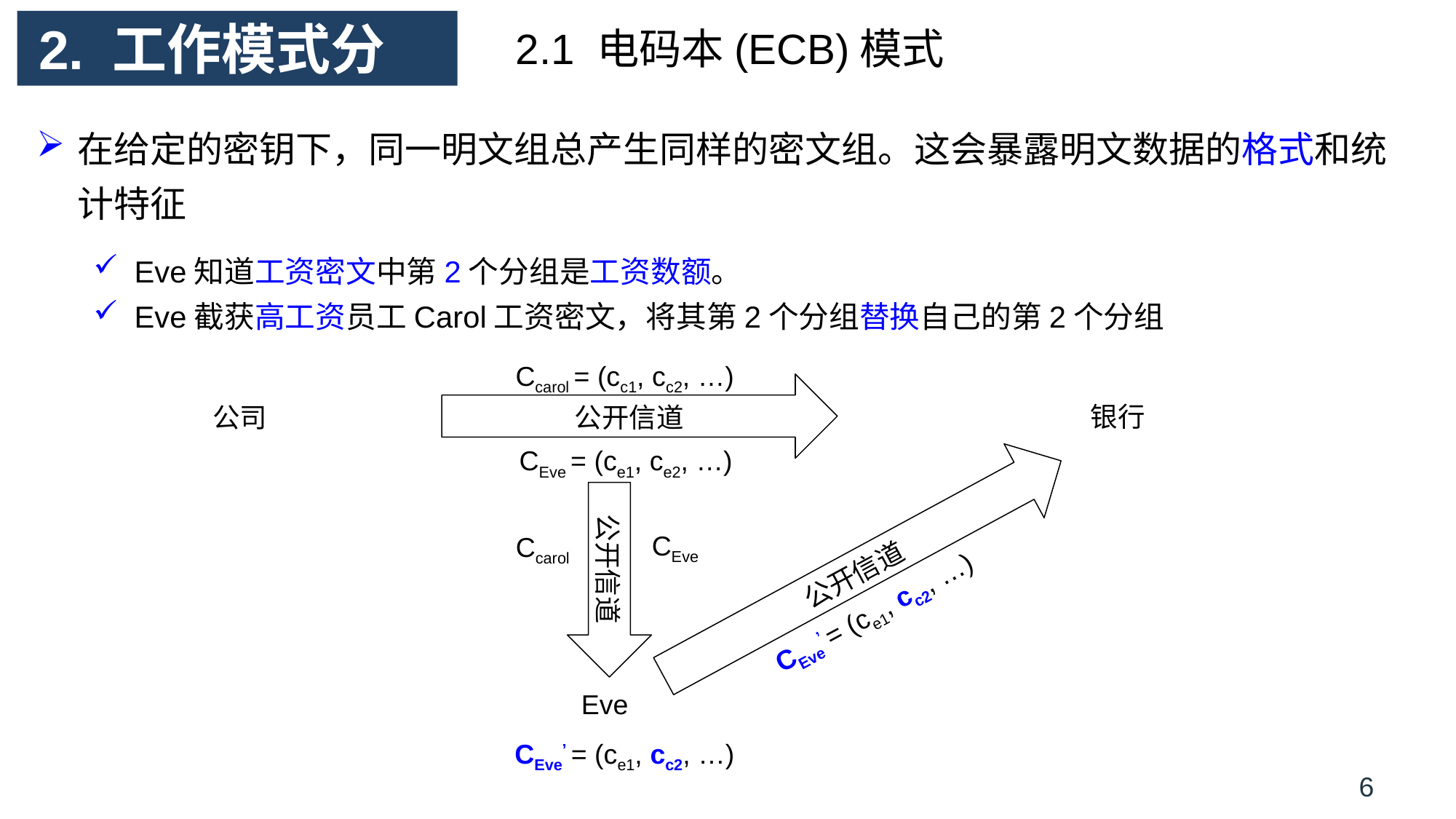

# 2. 工作模式分类
2.1 电码本(ECB)模式
在给定的密钥下，同一明文组总产生同样的密文组。这会暴露明文数据的格式和统计特征
Eve知道工资密文中第2个分组是工资数额。
Eve截获高工资员工Carol工资密文，将其第2个分组替换自己的第2个分组
Ccarol = (cc1, cc2, …)
公开信道
银行
公司
CEve = (ce1, ce2, …)
CEve
Ccarol
公开信道
公开信道
CEve’ = (ce1, cc2, …)
Eve
CEve’ = (ce1, cc2, …)